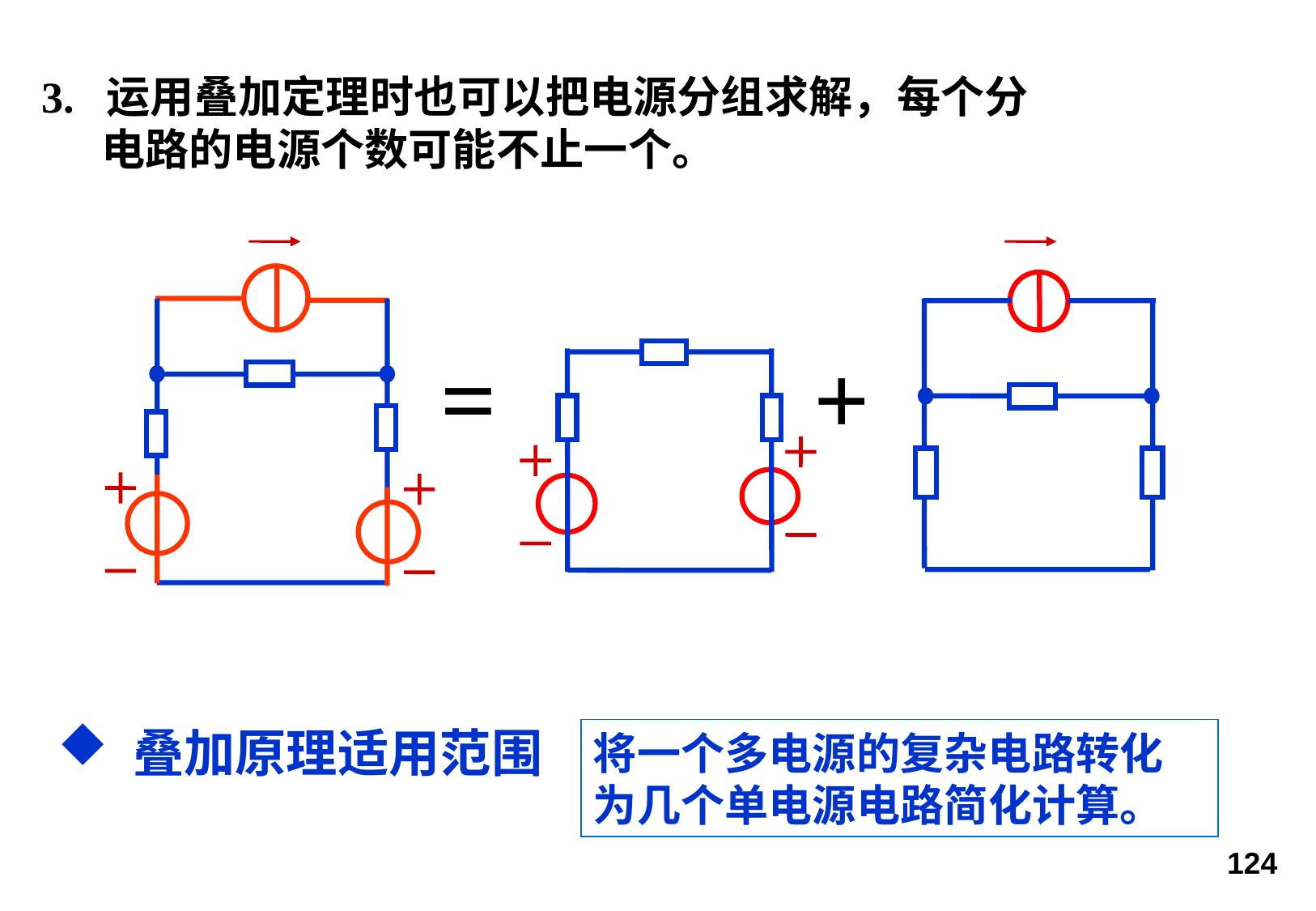

3.  运用叠加定理时也可以把电源分组求解，每个分
     电路的电源个数可能不止一个。

=
+

 叠加原理适用范围
将一个多电源的复杂电路转化为几个单电源电路简化计算。